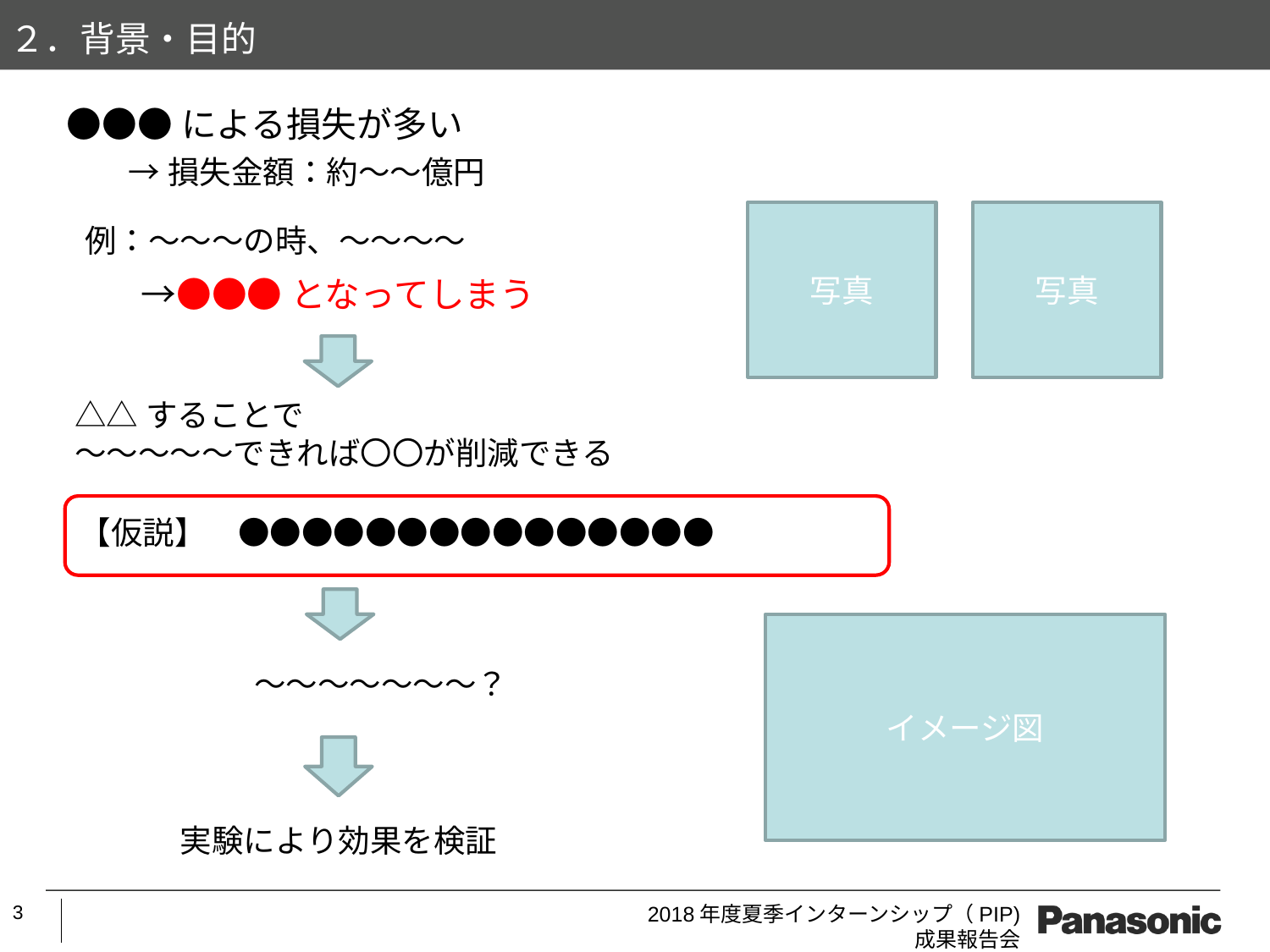

２．背景・目的
●●●による損失が多い
→損失金額：約～～億円
写真
写真
例：～～～の時、～～～～
→●●●となってしまう

△△することで
～～～～～できれば〇〇が削減できる

【仮説】　●●●●●●●●●●●●●●●

イメージ図
～～～～～～～？

実験により効果を検証
3